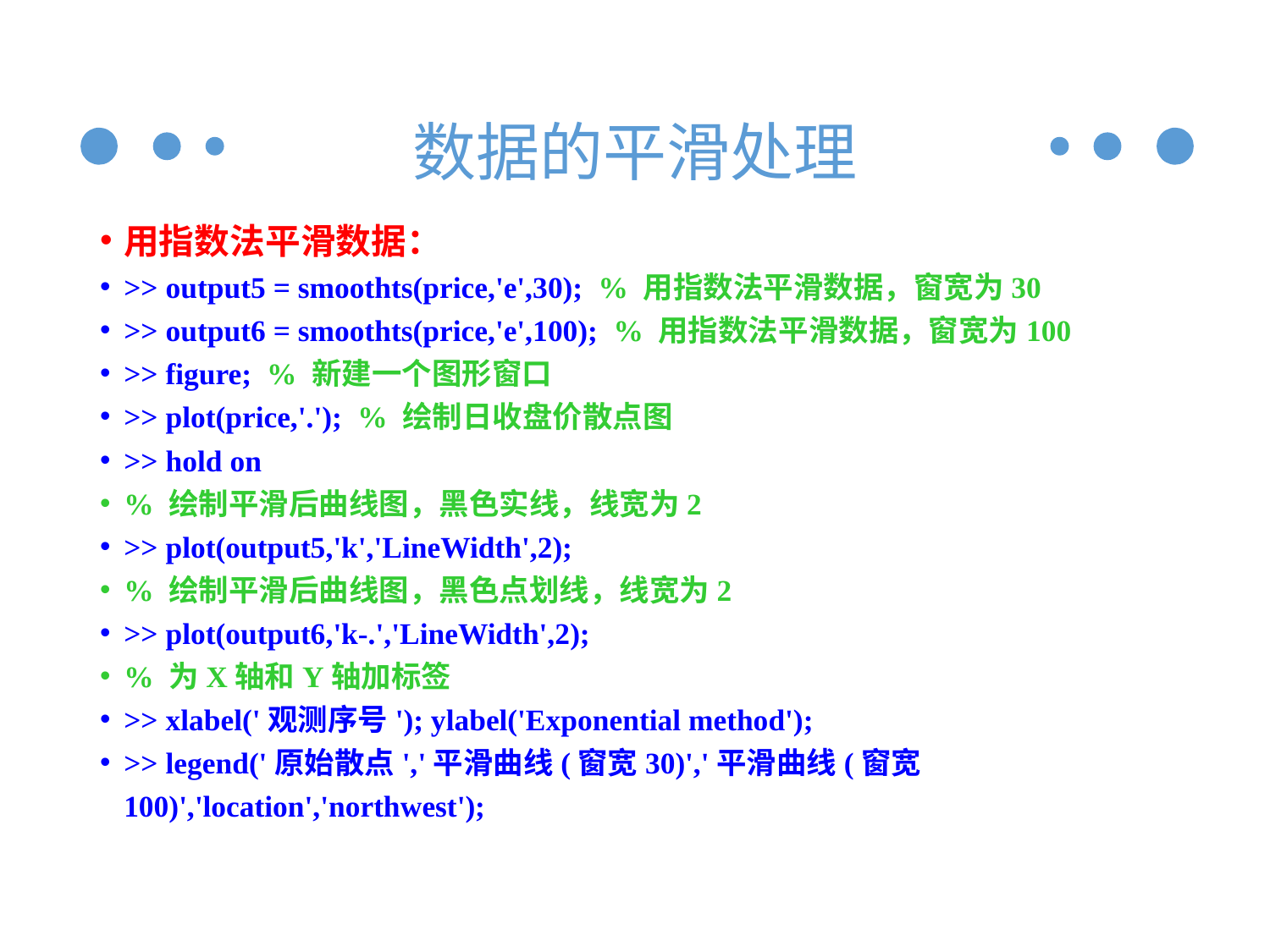

# 数据的平滑处理
用指数法平滑数据：
>> output5 = smoothts(price,'e',30);  % 用指数法平滑数据，窗宽为30
>> output6 = smoothts(price,'e',100);  % 用指数法平滑数据，窗宽为100
>> figure;  % 新建一个图形窗口
>> plot(price,'.');  % 绘制日收盘价散点图
>> hold on
% 绘制平滑后曲线图，黑色实线，线宽为2
>> plot(output5,'k','LineWidth',2);
% 绘制平滑后曲线图，黑色点划线，线宽为2
>> plot(output6,'k-.','LineWidth',2);
% 为X轴和Y轴加标签
>> xlabel('观测序号'); ylabel('Exponential method');
>> legend('原始散点','平滑曲线(窗宽30)','平滑曲线(窗宽100)','location','northwest');